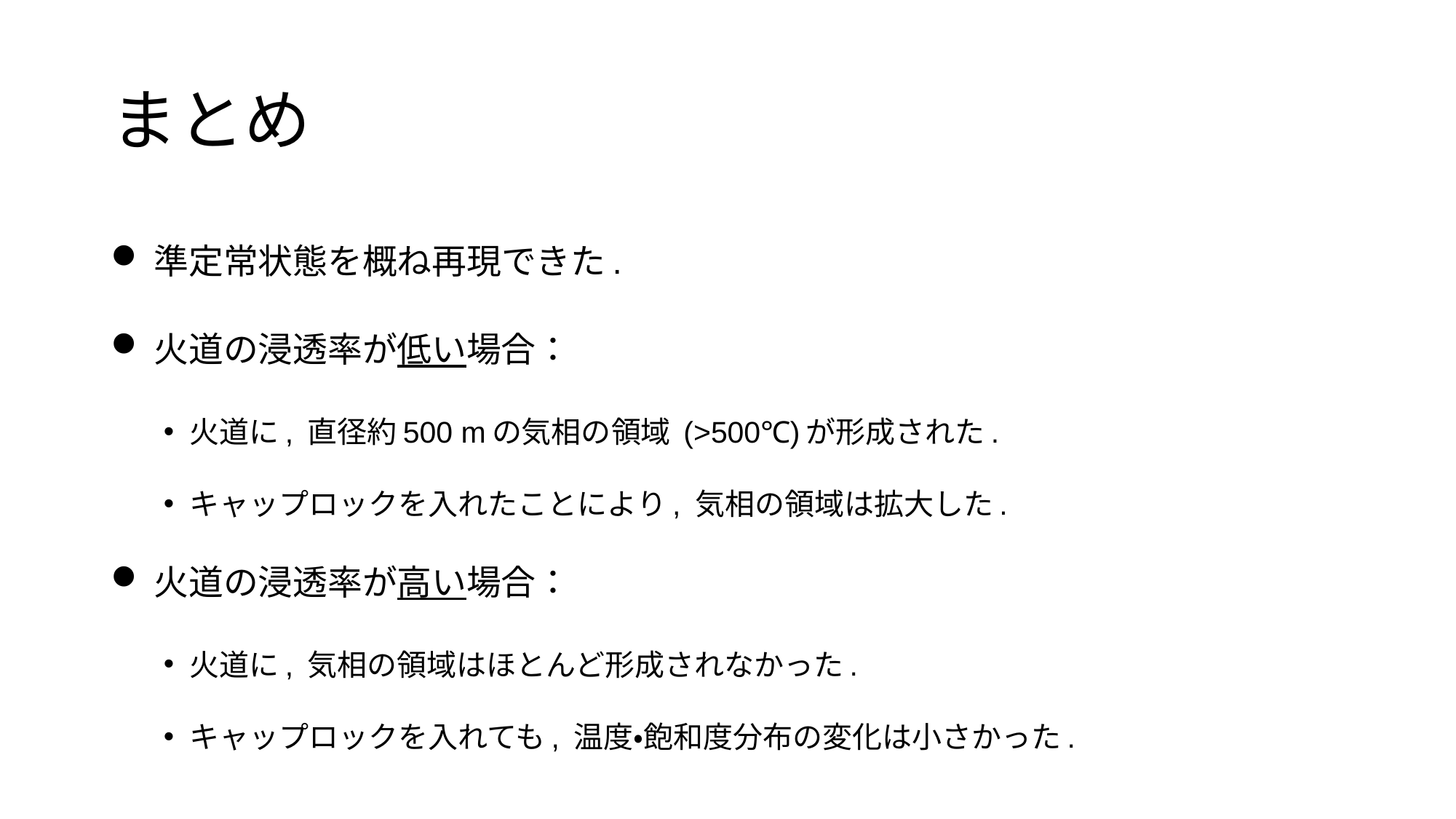

# まとめ
 準定常状態を概ね再現できた.
 火道の浸透率が低い場合：
火道に, 直径約500 mの気相の領域 (>500℃)が形成された.
キャップロックを入れたことにより, 気相の領域は拡大した.
 火道の浸透率が高い場合：
火道に, 気相の領域はほとんど形成されなかった.
キャップロックを入れても, 温度・飽和度分布の変化は小さかった.